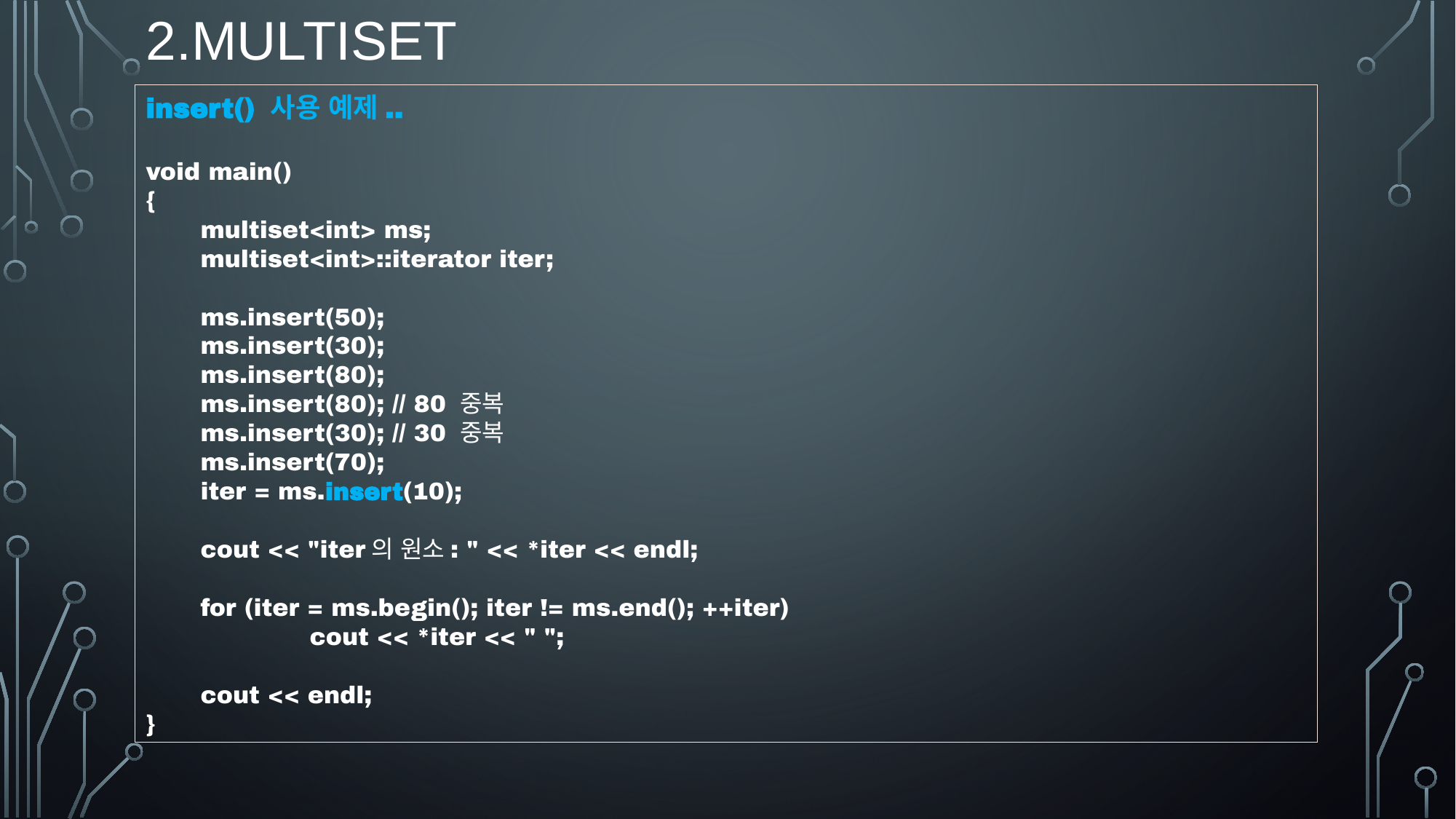

# 2.multiset
insert() 사용 예제..

void main()
{
multiset<int> ms;
multiset<int>::iterator iter;

ms.insert(50);
ms.insert(30);
ms.insert(80);
ms.insert(80); // 80 중복
ms.insert(30); // 30 중복
ms.insert(70);
iter = ms.insert(10);

cout << "iter의 원소: " << *iter << endl;

for (iter = ms.begin(); iter != ms.end(); ++iter)
	cout << *iter << " ";

cout << endl;
}